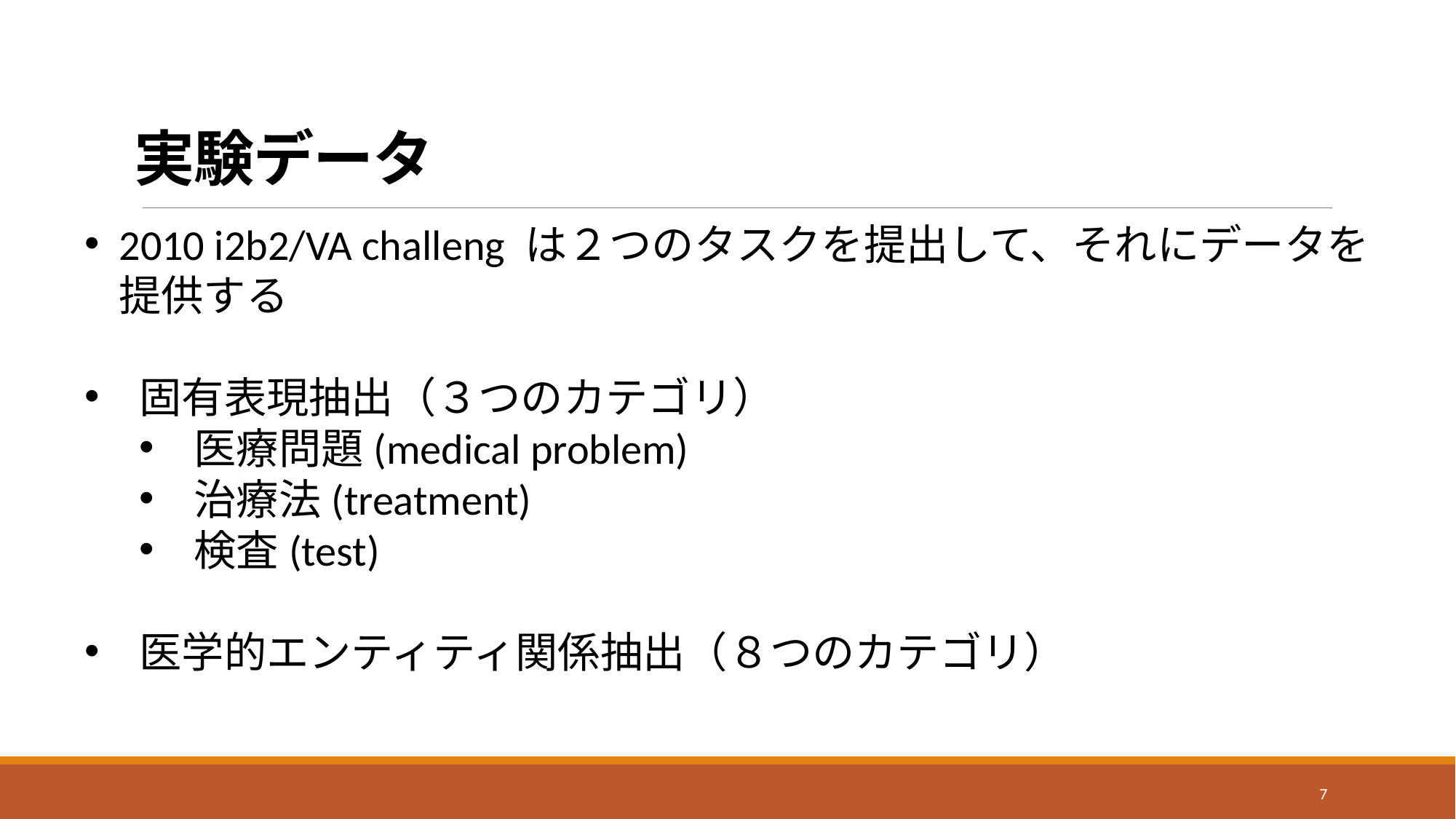

# 実験データ
2010 i2b2/VA challeng は２つのタスクを提出して、それにデータを提供する

固有表現抽出（３つのカテゴリ）
医療問題(medical problem)
治療法(treatment)
検査(test)

医学的エンティティ関係抽出（８つのカテゴリ）

7